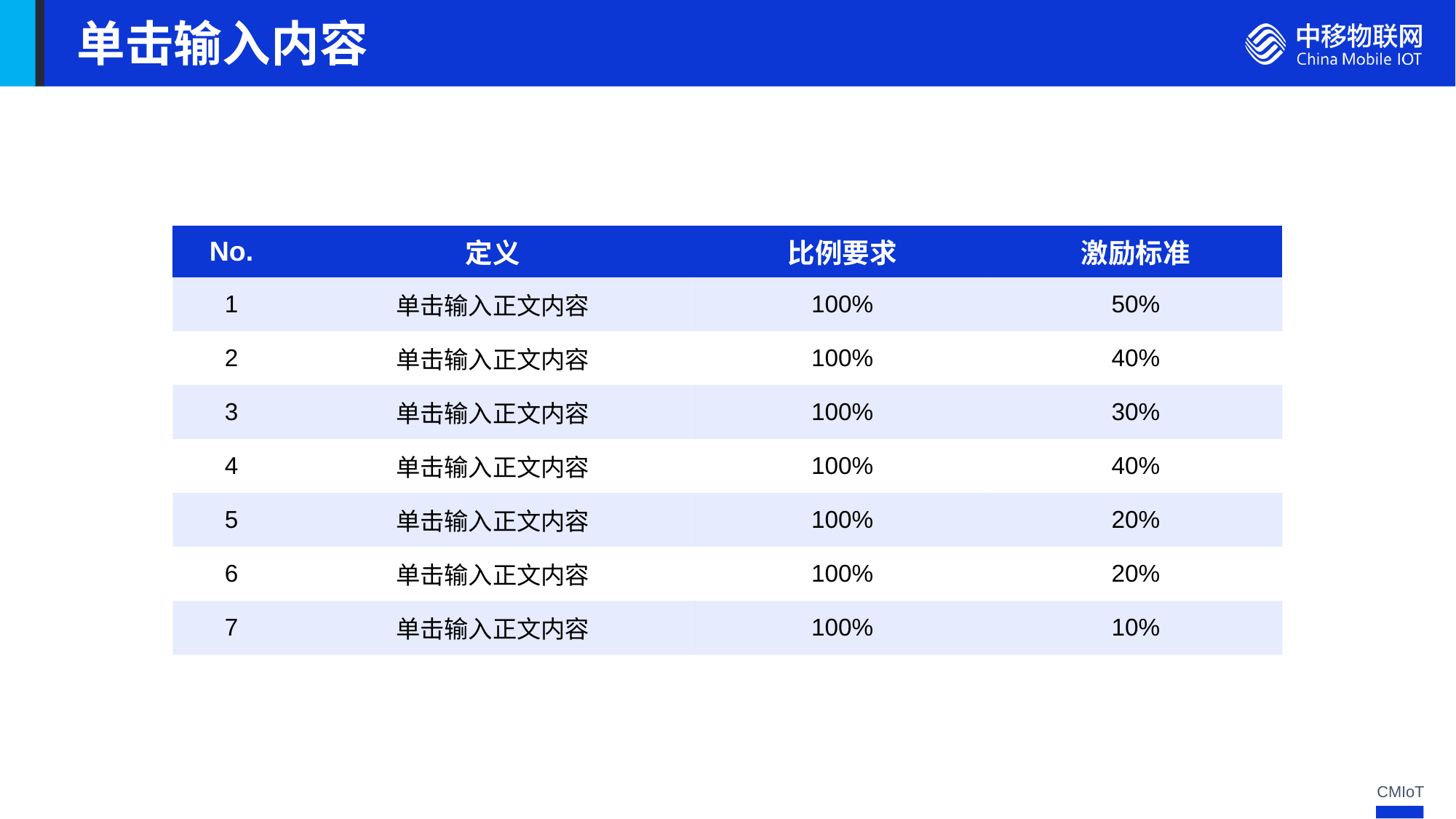

单击输入内容
| No. | 定义 | 比例要求 | 激励标准 |
| --- | --- | --- | --- |
| 1 | 单击输入正文内容 | 100% | 50% |
| 2 | 单击输入正文内容 | 100% | 40% |
| 3 | 单击输入正文内容 | 100% | 30% |
| 4 | 单击输入正文内容 | 100% | 40% |
| 5 | 单击输入正文内容 | 100% | 20% |
| 6 | 单击输入正文内容 | 100% | 20% |
| 7 | 单击输入正文内容 | 100% | 10% |